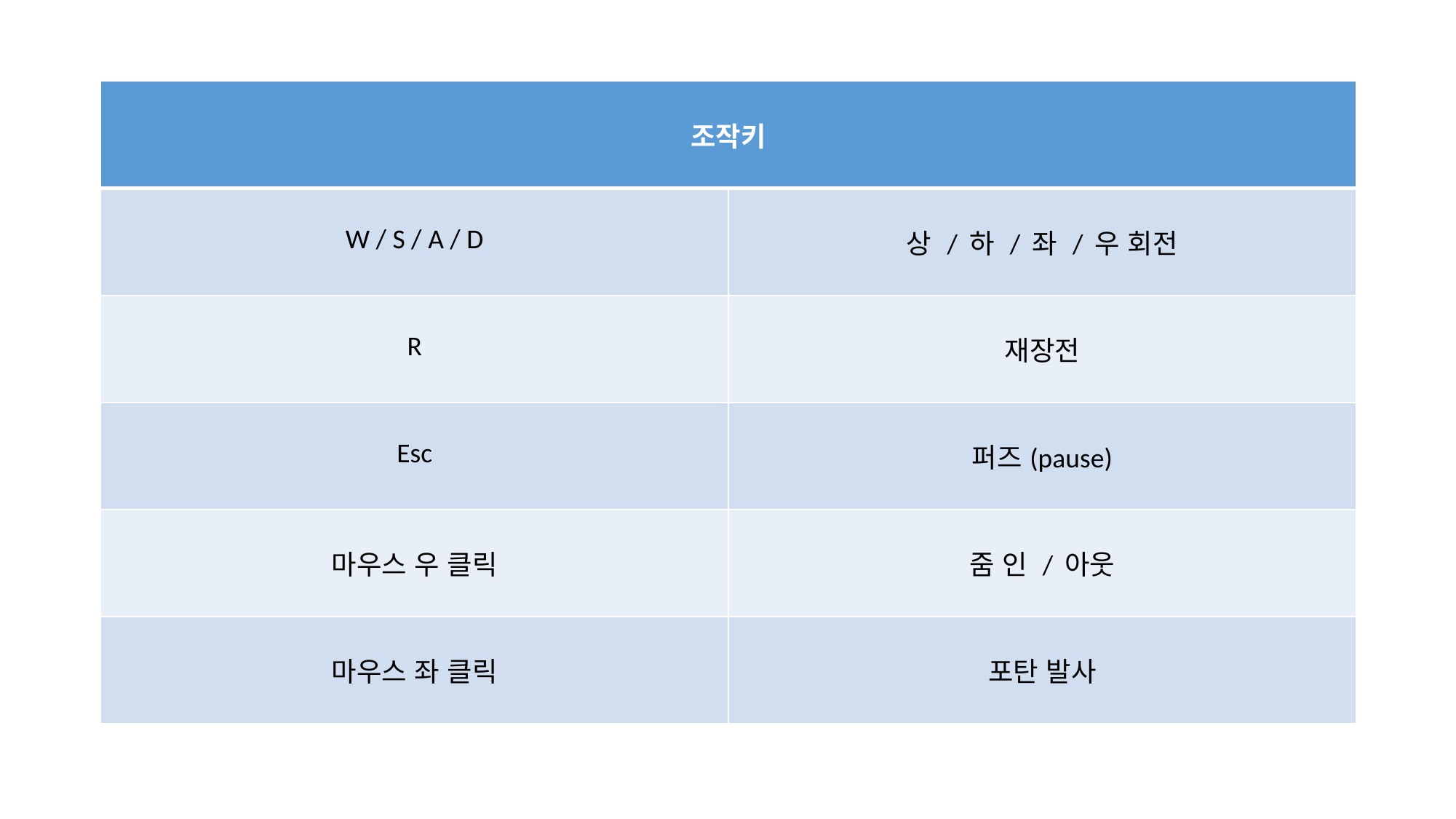

| 조작키 |  |
| --- | --- |
| W / S / A / D | 상 / 하 / 좌 / 우 회전 |
| R | 재장전 |
| Esc | 퍼즈(pause) |
| 마우스 우 클릭 | 줌 인 / 아웃 |
| 마우스 좌 클릭 | 포탄 발사 |